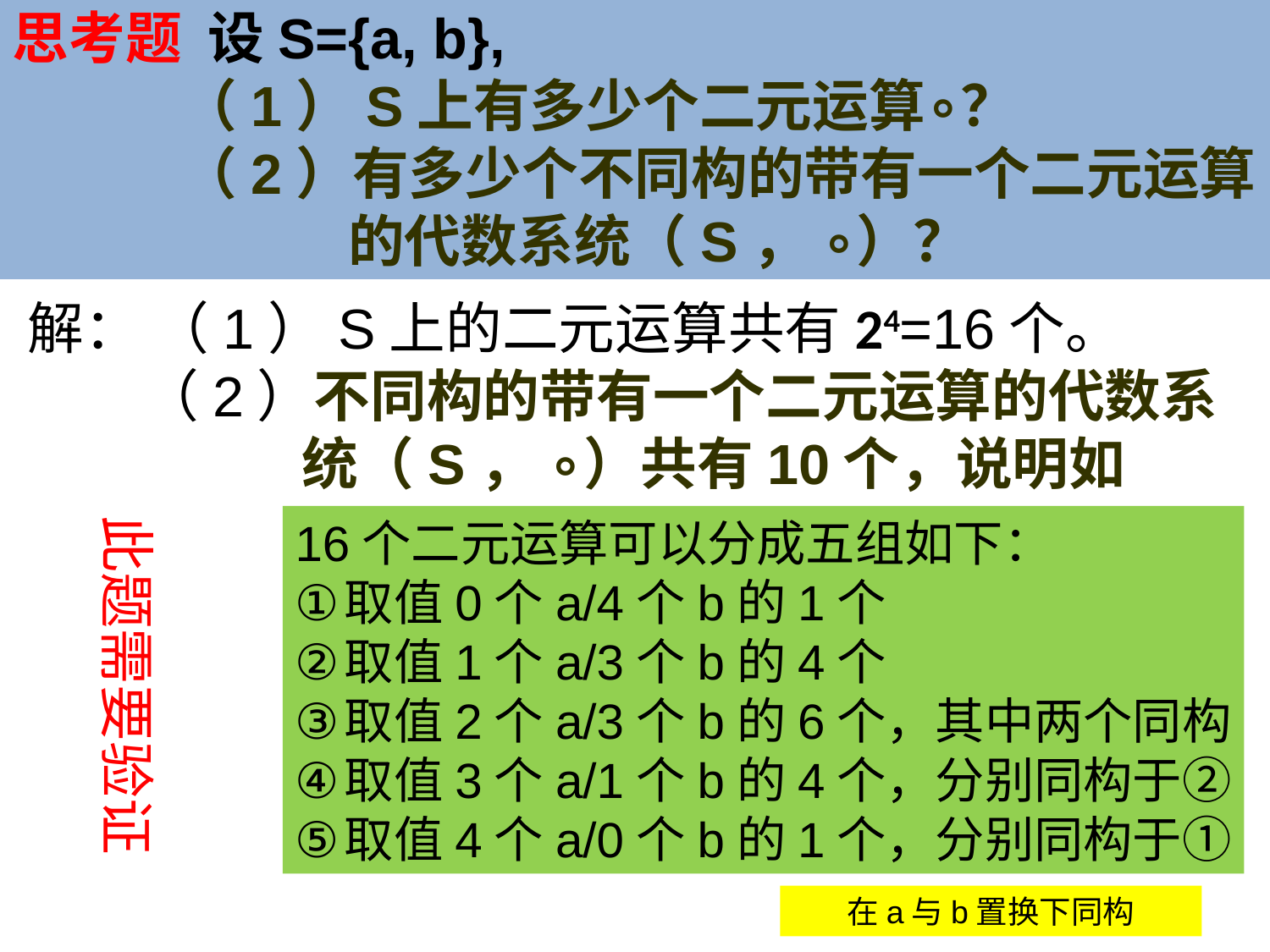

思考题  设S={a, b},
            （1）S上有多少个二元运算∘？
            （2）有多少个不同构的带有一个二元运算的代数系统（S， ∘）？

解： （1）S上的二元运算共有24=16个。
        （2）不同构的带有一个二元运算的代数系统（S， ∘）共有10个，说明如下。
此题需要验证
16个二元运算可以分成五组如下：
取值0个a/4个b的1个
取值1个a/3个b的4个
取值2个a/3个b的6个，其中两个同构
取值3个a/1个b的4个，分别同构于②
取值4个a/0个b的1个，分别同构于①
在a与b置换下同构